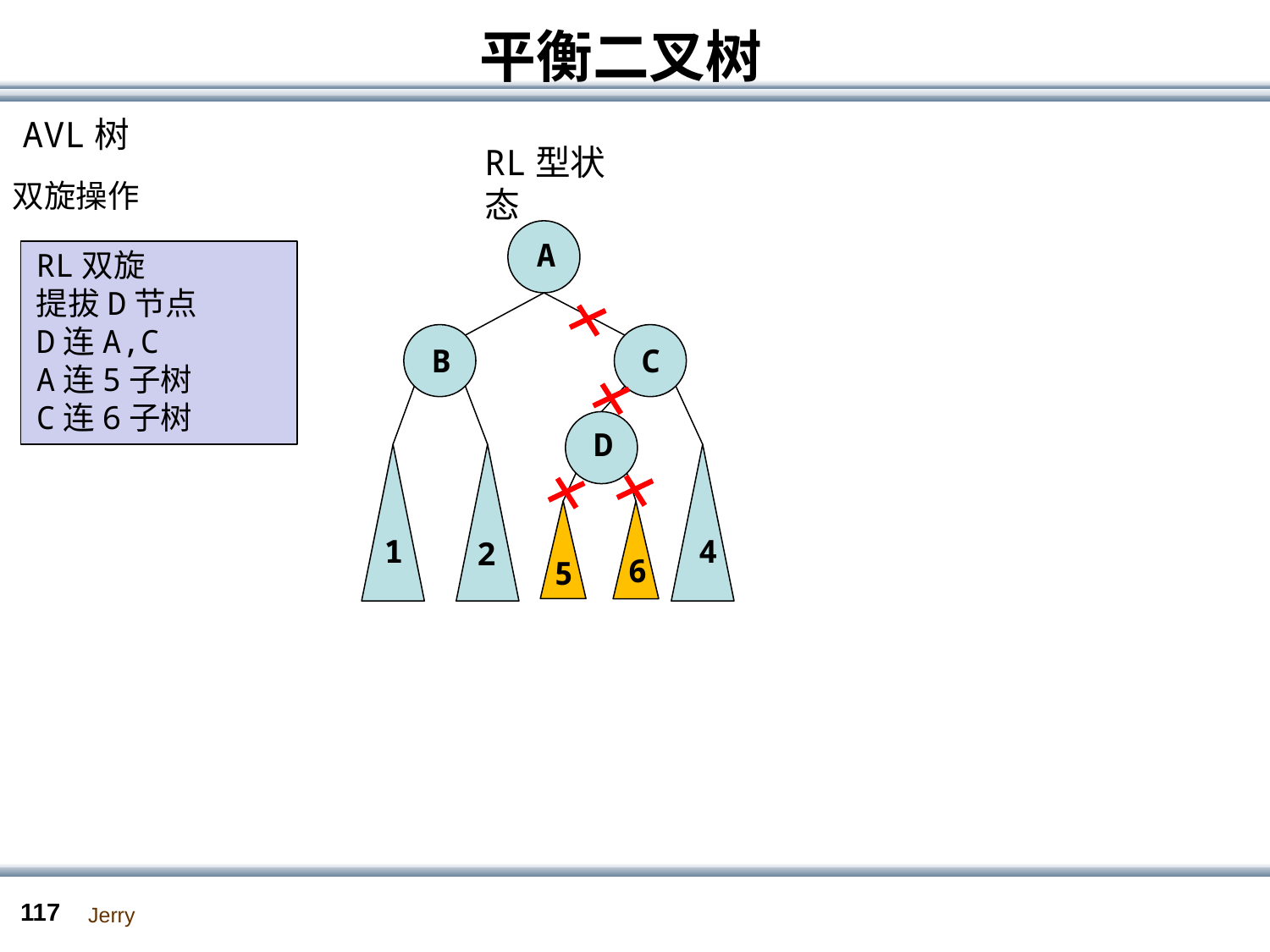

# 平衡二叉树
AVL树
RL型状态
双旋操作

A
RL双旋
提拔D节点
D连A,C
A连5子树
C连6子树

B
C

D

1
4
2
6
5